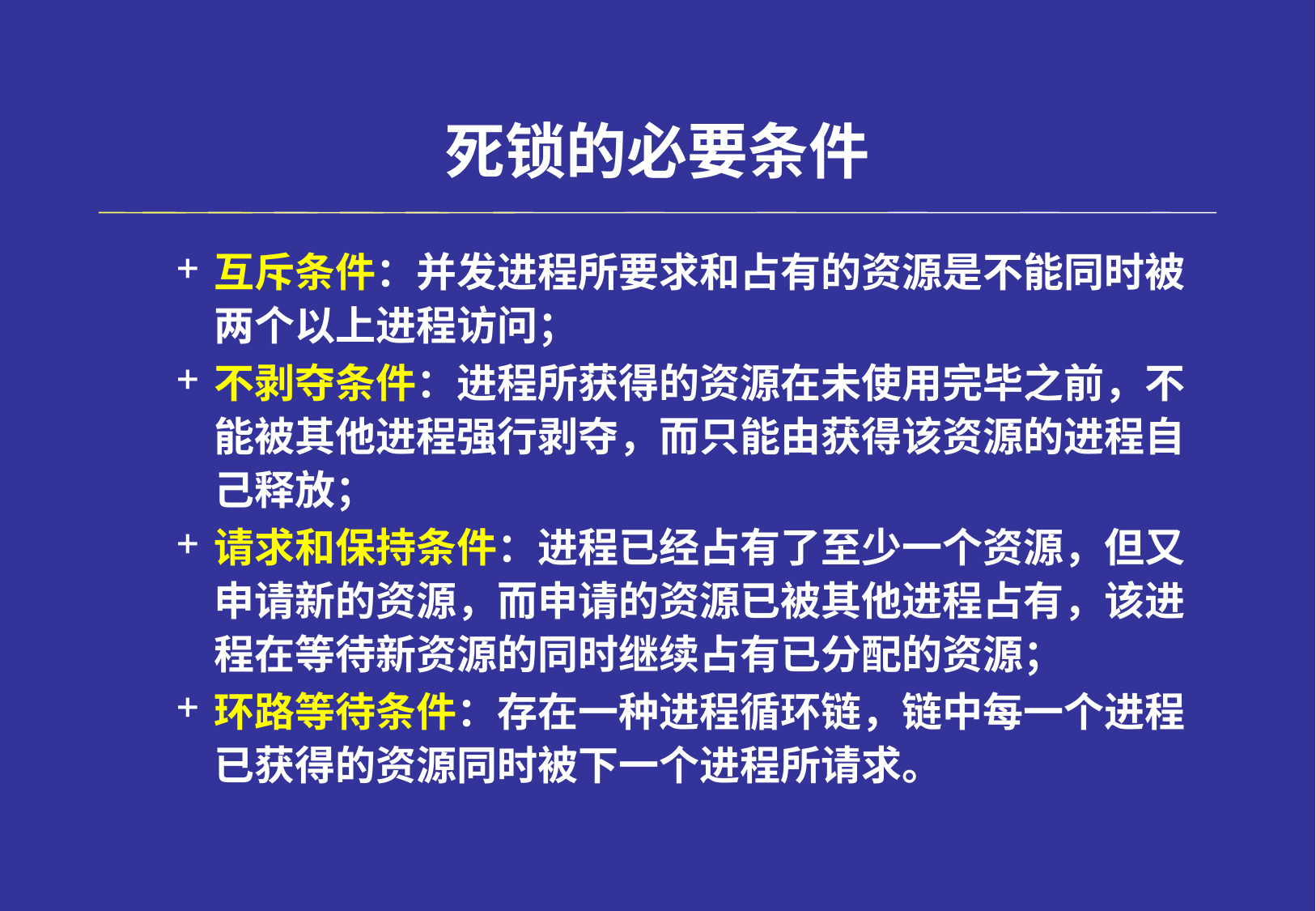

# 死锁的必要条件
互斥条件：并发进程所要求和占有的资源是不能同时被两个以上进程访问；
不剥夺条件：进程所获得的资源在未使用完毕之前，不能被其他进程强行剥夺，而只能由获得该资源的进程自己释放；
请求和保持条件：进程已经占有了至少一个资源，但又申请新的资源，而申请的资源已被其他进程占有，该进程在等待新资源的同时继续占有已分配的资源；
环路等待条件：存在一种进程循环链，链中每一个进程已获得的资源同时被下一个进程所请求。